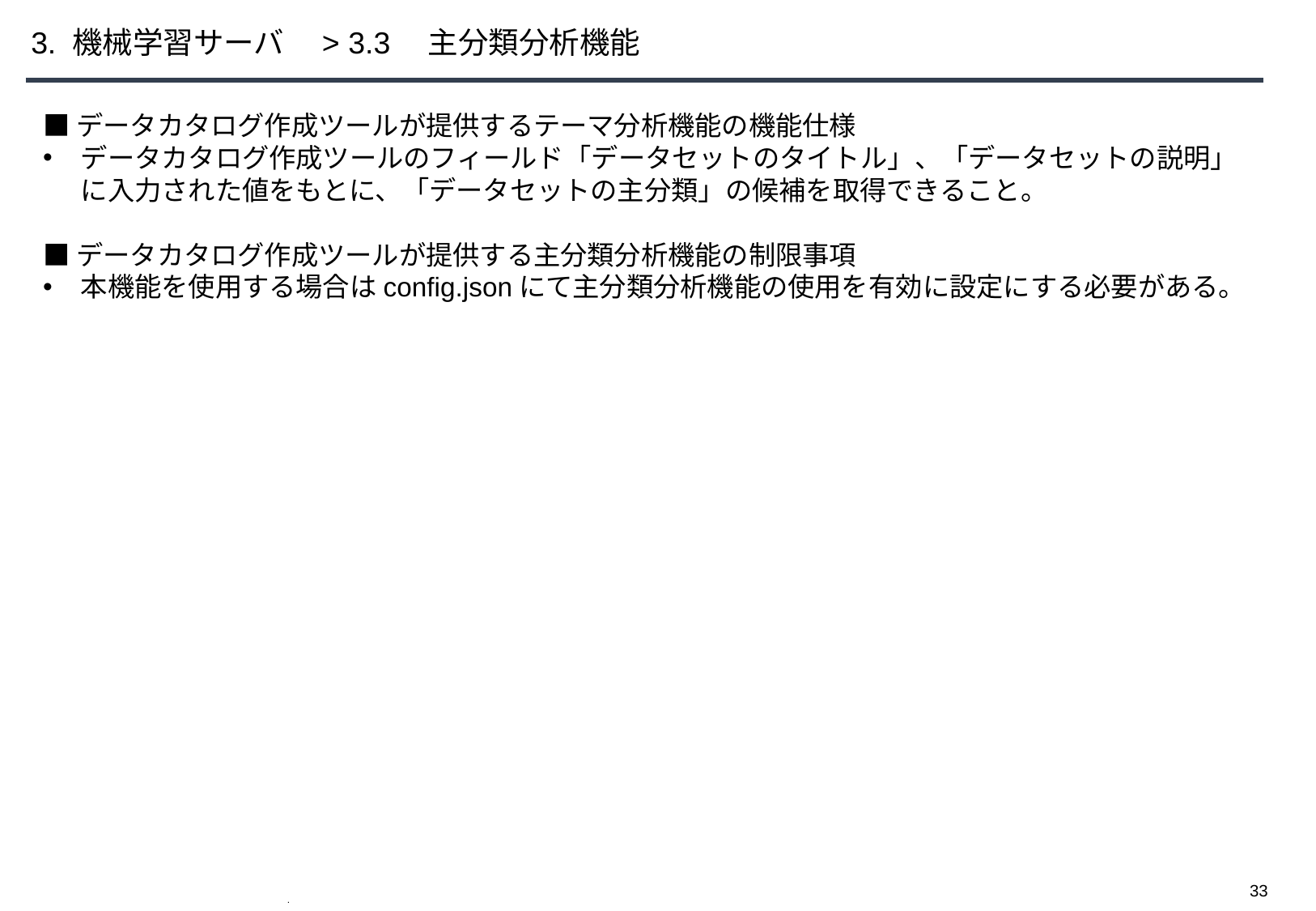

# 3. 機械学習サーバ　> 3.3　主分類分析機能
■データカタログ作成ツールが提供するテーマ分析機能の機能仕様
データカタログ作成ツールのフィールド「データセットのタイトル」、「データセットの説明」に入力された値をもとに、「データセットの主分類」の候補を取得できること。
■データカタログ作成ツールが提供する主分類分析機能の制限事項
本機能を使用する場合はconfig.jsonにて主分類分析機能の使用を有効に設定にする必要がある。